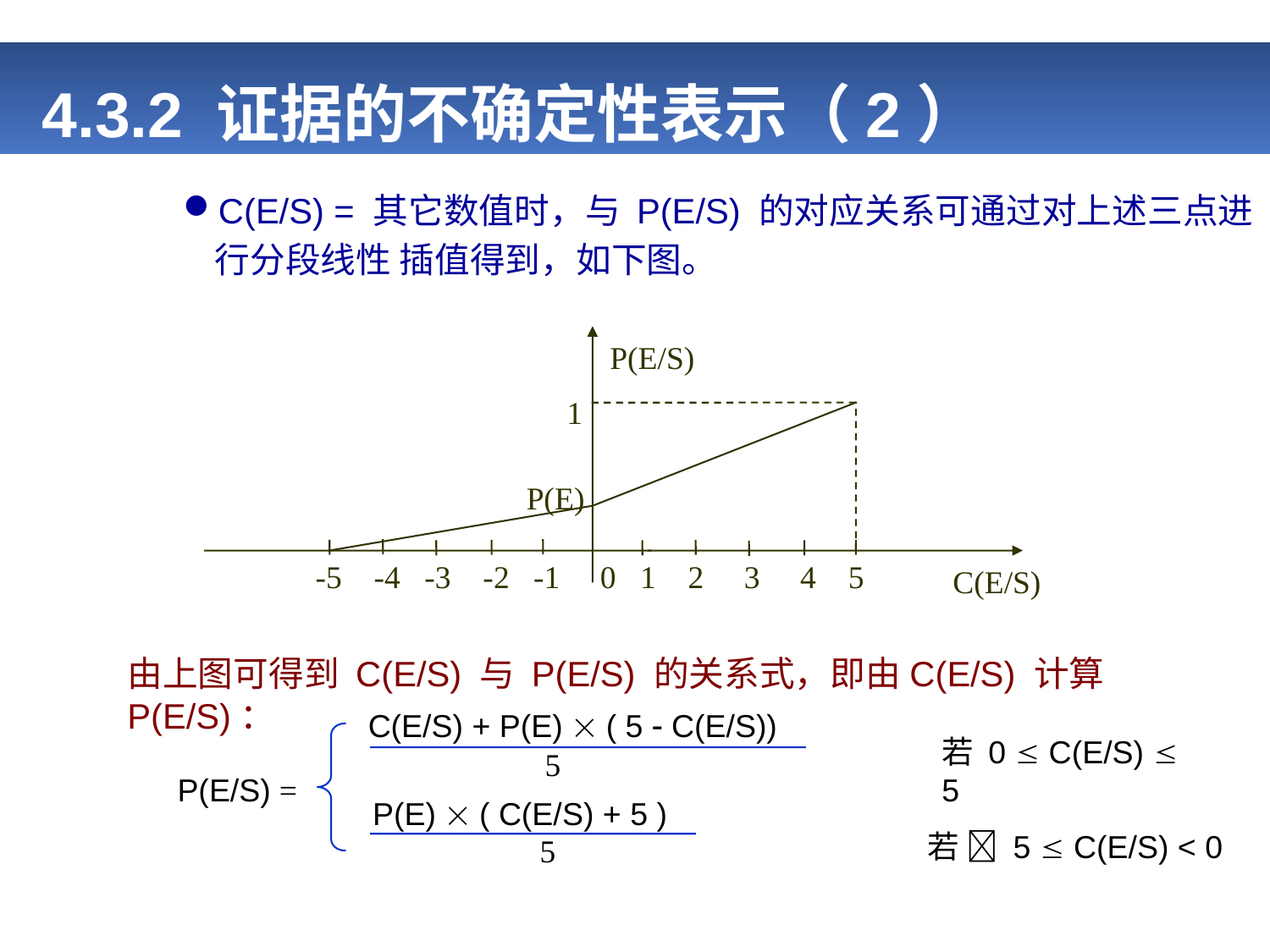

# 4.3.2 证据的不确定性表示（2）
C(E/S) = 其它数值时，与 P(E/S) 的对应关系可通过对上述三点进行分段线性 插值得到，如下图。

P(E/S)
1

P(E)

-5    -4   -3    -2   -1     0   1    2     3     4    5

C(E/S)
由上图可得到 C(E/S) 与 P(E/S) 的关系式，即由C(E/S) 计算 P(E/S)：
C(E/S) + P(E) × ( 5 − C(E/S))

若 0 ≤ C(E/S) ≤ 5

P(E/S) =
若 − 5 ≤ C(E/S) < 0

5
P(E) × ( C(E/S) + 5 )
5